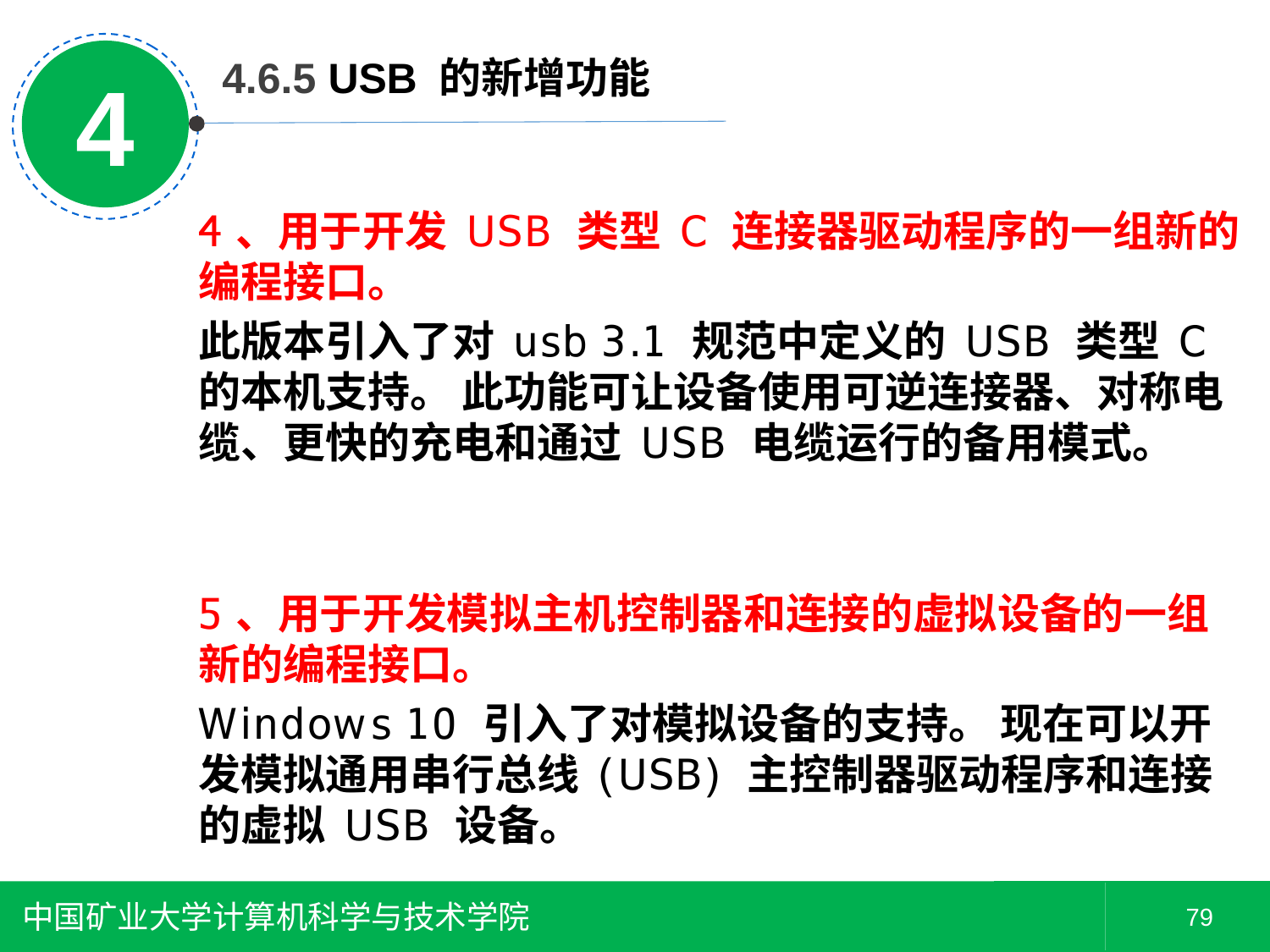

4
  4.6.5 USB 的新增功能

4、用于开发 USB 类型 C 连接器驱动程序的一组新的编程接口。
此版本引入了对 usb 3.1 规范中定义的 USB 类型 C 的本机支持。 此功能可让设备使用可逆连接器、对称电缆、更快的充电和通过 USB 电缆运行的备用模式。
5、用于开发模拟主机控制器和连接的虚拟设备的一组新的编程接口。
Windows 10 引入了对模拟设备的支持。 现在可以开发模拟通用串行总线 (USB) 主控制器驱动程序和连接的虚拟 USB 设备。